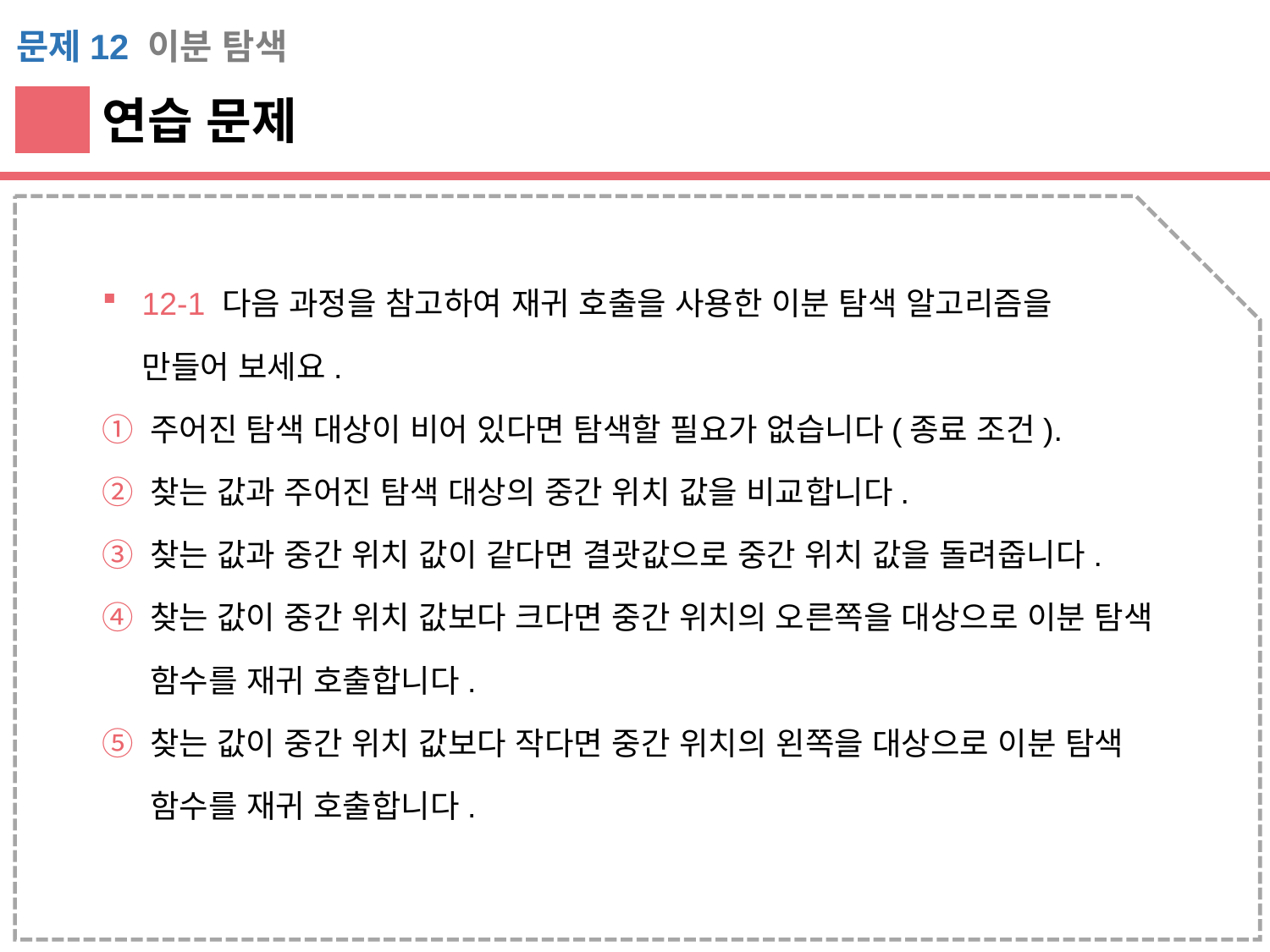

문제12 이분 탐색
연습 문제

12-1 다음 과정을 참고하여 재귀 호출을 사용한 이분 탐색 알고리즘을
만들어 보세요.
주어진 탐색 대상이 비어 있다면 탐색할 필요가 없습니다(종료 조건).
찾는 값과 주어진 탐색 대상의 중간 위치 값을 비교합니다.
찾는 값과 중간 위치 값이 같다면 결괏값으로 중간 위치 값을 돌려줍니다.
찾는 값이 중간 위치 값보다 크다면 중간 위치의 오른쪽을 대상으로 이분 탐색 함수를 재귀 호출합니다.
찾는 값이 중간 위치 값보다 작다면 중간 위치의 왼쪽을 대상으로 이분 탐색 함수를 재귀 호출합니다.